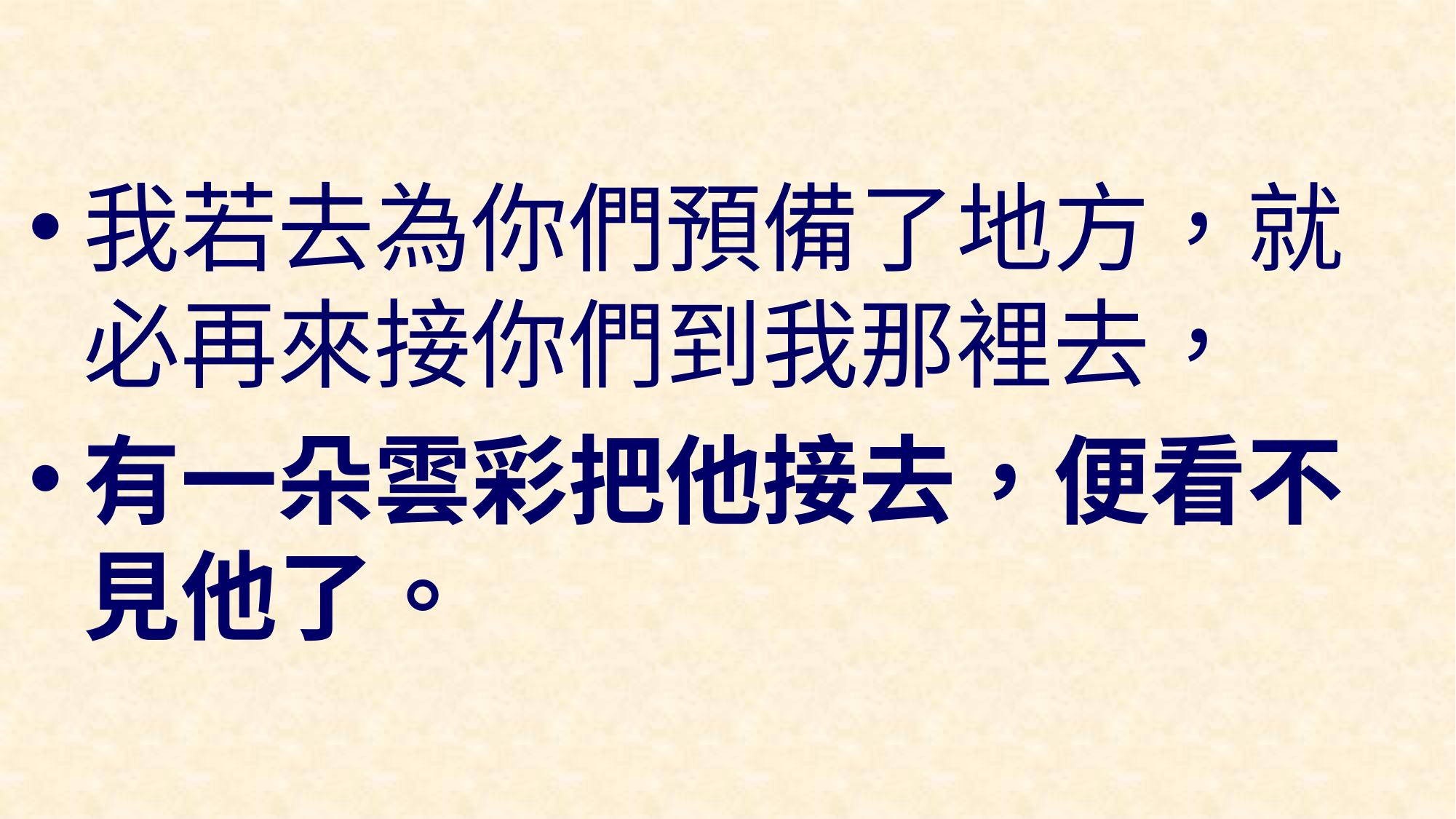

我若去為你們預備了地方，就必再來接你們到我那裡去，
有一朵雲彩把他接去，便看不見他了。